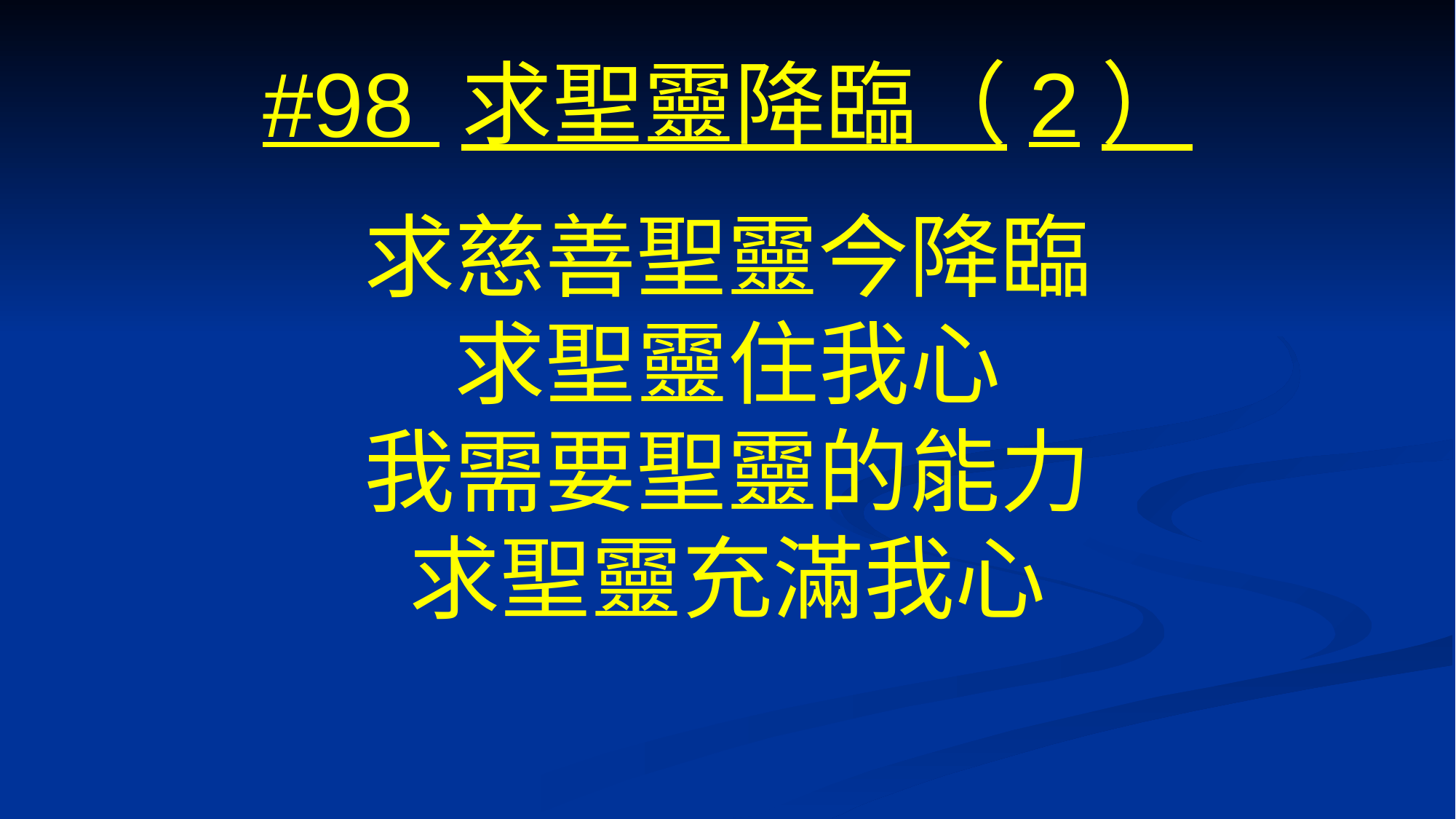

# #98 求聖靈降臨（2）
求慈善聖靈今降臨
求聖靈住我心
我需要聖靈的能力
求聖靈充滿我心